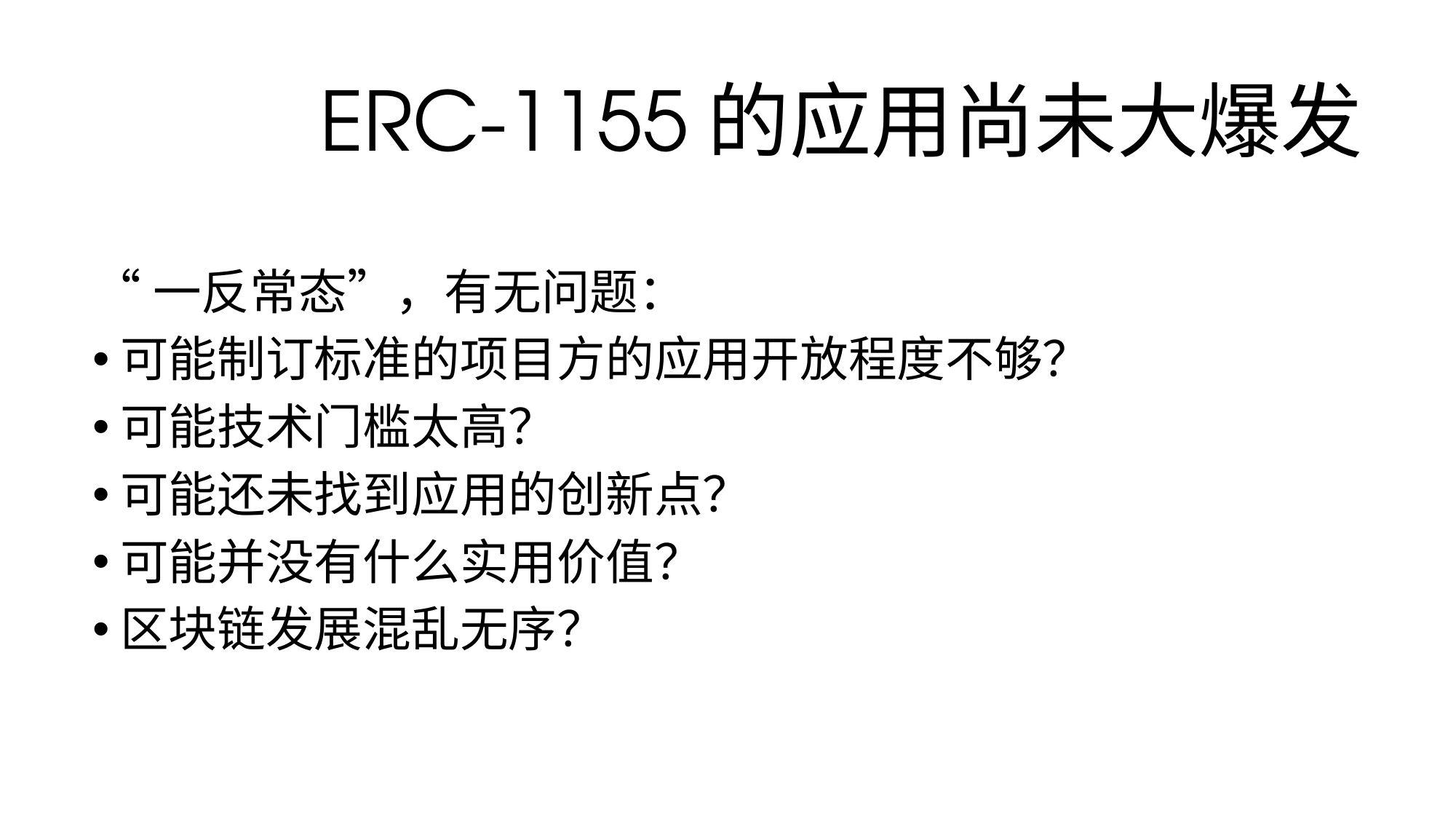

# ERC-1155的应用尚未大爆发
“一反常态”，有无问题：
可能制订标准的项目方的应用开放程度不够？
可能技术门槛太高？
可能还未找到应用的创新点？
可能并没有什么实用价值？
区块链发展混乱无序？